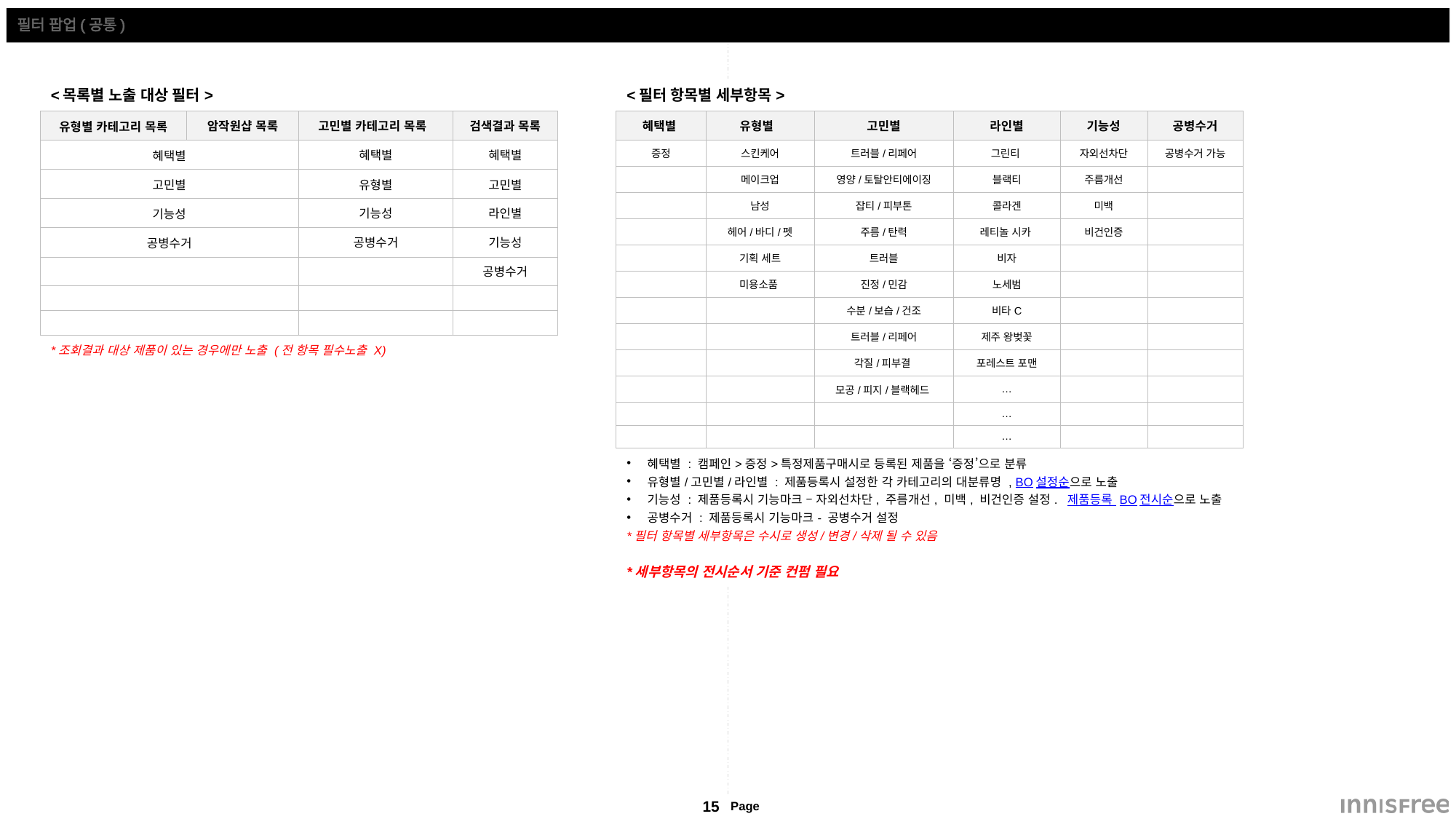

# 필터 팝업(공통)
| <목록별 노출 대상 필터> |  |  |  |
| --- | --- | --- | --- |
| 유형별 카테고리 목록 | 암작원샵 목록 | 고민별 카테고리 목록 | 검색결과 목록 |
| 혜택별 |  | 혜택별 | 혜택별 |
| 고민별 |  | 유형별 | 고민별 |
| 기능성 |  | 기능성 | 라인별 |
| 공병수거 |  | 공병수거 | 기능성 |
|  |  |  | 공병수거 |
|  |  |  |  |
|  |  |  |  |
| \*조회결과 대상 제품이 있는 경우에만 노출 (전 항목 필수노출 X) |  |  |  |
| <필터 항목별 세부항목> |  |  |  |  |  |
| --- | --- | --- | --- | --- | --- |
| 혜택별 | 유형별 | 고민별 | 라인별 | 기능성 | 공병수거 |
| 증정 | 스킨케어 | 트러블/리페어 | 그린티 | 자외선차단 | 공병수거 가능 |
|  | 메이크업 | 영양/토탈안티에이징 | 블랙티 | 주름개선 |  |
|  | 남성 | 잡티/피부톤 | 콜라겐 | 미백 |  |
|  | 헤어/바디/펫 | 주름/탄력 | 레티놀 시카 | 비건인증 |  |
|  | 기획 세트 | 트러블 | 비자 |  |  |
|  | 미용소품 | 진정/민감 | 노세범 |  |  |
|  |  | 수분/보습/건조 | 비타C |  |  |
|  |  | 트러블/리페어 | 제주 왕벚꽃 |  |  |
|  |  | 각질/피부결 | 포레스트 포맨 |  |  |
|  |  | 모공/피지/블랙헤드 | … |  |  |
|  |  |  | … |  |  |
|  |  |  | … |  |  |
| 혜택별 : 캠페인>증정>특정제품구매시로 등록된 제품을 ‘증정’으로 분류 유형별/고민별/라인별 : 제품등록시 설정한 각 카테고리의 대분류명 , BO설정순으로 노출 기능성 : 제품등록시 기능마크 – 자외선차단, 주름개선, 미백, 비건인증 설정. 제품등록 BO전시순으로 노출 공병수거 : 제품등록시 기능마크- 공병수거 설정 \*필터 항목별 세부항목은 수시로 생성/변경/삭제 될 수 있음 \*세부항목의 전시순서 기준 컨펌 필요 |  |  |  |  |  |